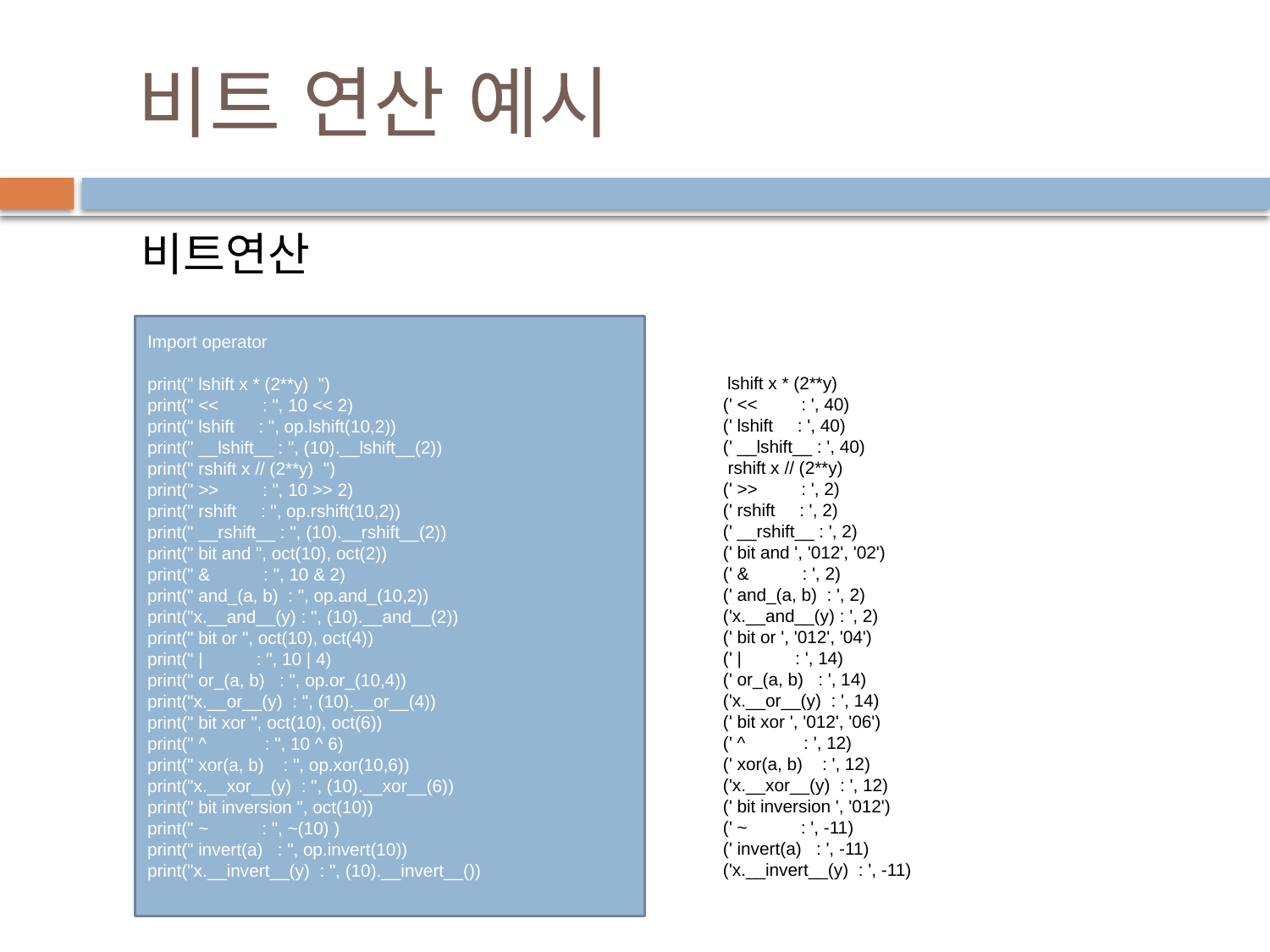

# 비트 연산 예시
비트연산
Import operator

print(" lshift x * (2**y)  ")
print(" <<         : ", 10 << 2)
print(" lshift     : ", op.lshift(10,2))
print(" __lshift__ : ", (10).__lshift__(2))
print(" rshift x // (2**y)  ")
print(" >>         : ", 10 >> 2)
print(" rshift     : ", op.rshift(10,2))
print(" __rshift__ : ", (10).__rshift__(2))
print(" bit and ", oct(10), oct(2))
print(" &           : ", 10 & 2)
print(" and_(a, b)  : ", op.and_(10,2))
print("x.__and__(y) : ", (10).__and__(2))
print(" bit or ", oct(10), oct(4))
print(" |           : ", 10 | 4)
print(" or_(a, b)   : ", op.or_(10,4))
print("x.__or__(y)  : ", (10).__or__(4))
print(" bit xor ", oct(10), oct(6))
print(" ^            : ", 10 ^ 6)
print(" xor(a, b)    : ", op.xor(10,6))
print("x.__xor__(y)  : ", (10).__xor__(6))
print(" bit inversion ", oct(10))
print(" ~           : ", ~(10) )
print(" invert(a)   : ", op.invert(10))
print("x.__invert__(y)  : ", (10).__invert__())

 lshift x * (2**y)
(' <<         : ', 40)
(' lshift     : ', 40)
(' __lshift__ : ', 40)
 rshift x // (2**y)
(' >>         : ', 2)
(' rshift     : ', 2)
(' __rshift__ : ', 2)
(' bit and ', '012', '02')
(' &           : ', 2)
(' and_(a, b)  : ', 2)
('x.__and__(y) : ', 2)
(' bit or ', '012', '04')
(' |           : ', 14)
(' or_(a, b)   : ', 14)
('x.__or__(y)  : ', 14)
(' bit xor ', '012', '06')
(' ^            : ', 12)
(' xor(a, b)    : ', 12)
('x.__xor__(y)  : ', 12)
(' bit inversion ', '012')
(' ~           : ', -11)
(' invert(a)   : ', -11)
('x.__invert__(y)  : ', -11)